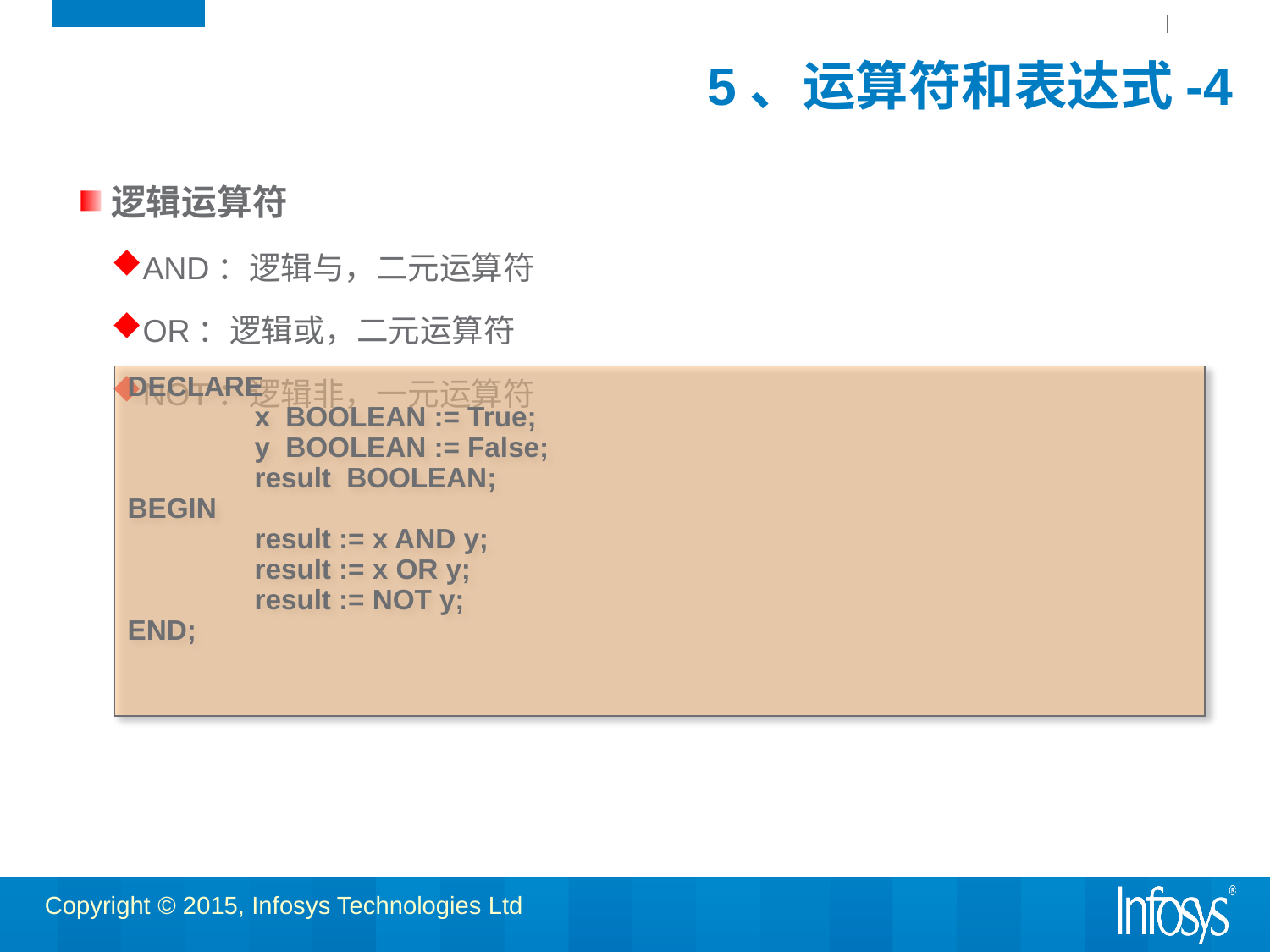

# 5、运算符和表达式-4
逻辑运算符
AND：逻辑与，二元运算符
OR：逻辑或，二元运算符
NOT：逻辑非，一元运算符
DECLARE
	x  BOOLEAN := True;
	y  BOOLEAN := False;
  	result  BOOLEAN;
BEGIN
 	result := x AND y;
  	result := x OR y;
  	result := NOT y;
END;